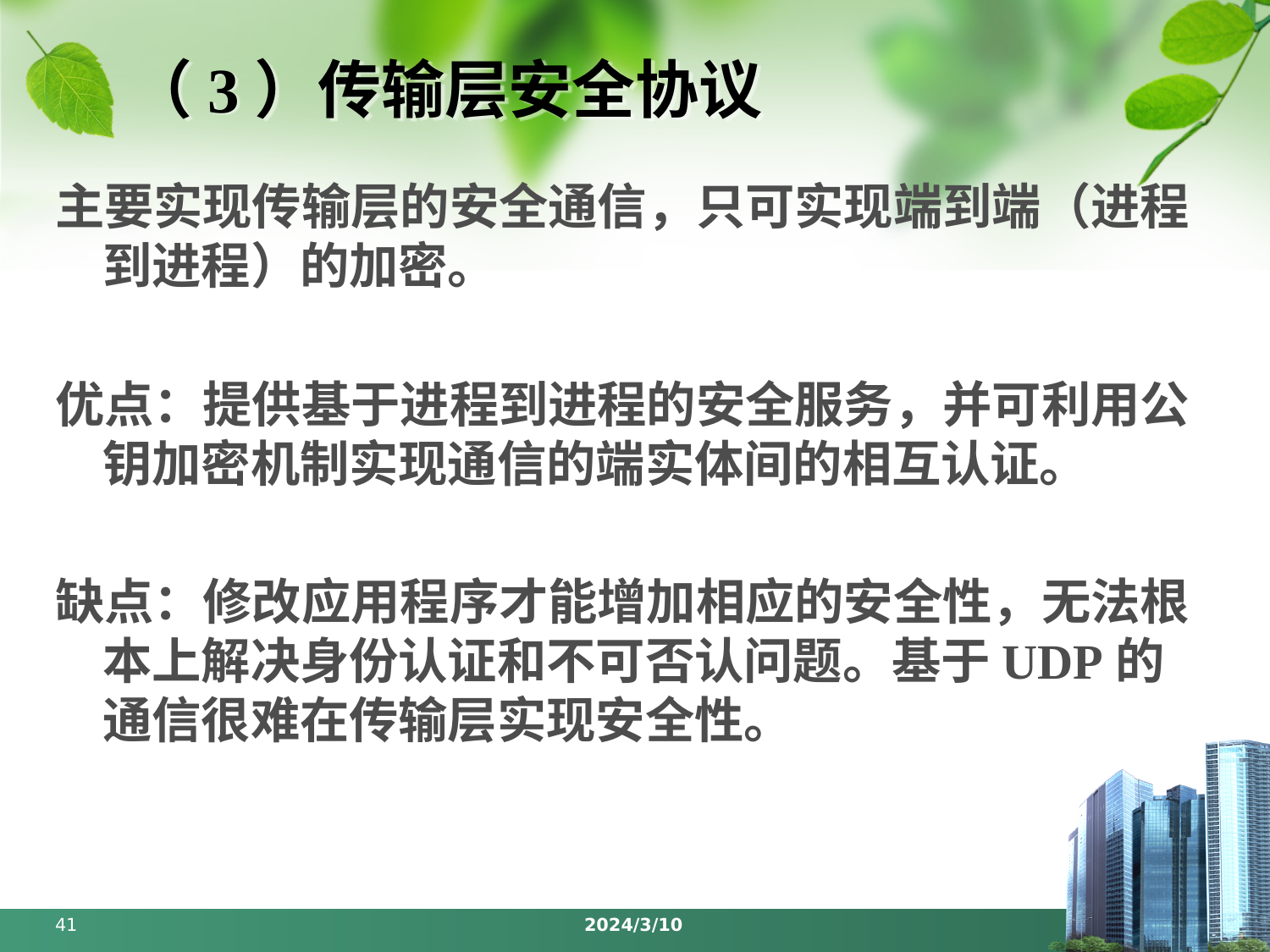

# （3）传输层安全协议
主要实现传输层的安全通信，只可实现端到端（进程到进程）的加密。

优点：提供基于进程到进程的安全服务，并可利用公钥加密机制实现通信的端实体间的相互认证。

缺点：修改应用程序才能增加相应的安全性，无法根本上解决身份认证和不可否认问题。基于UDP的通信很难在传输层实现安全性。
41
2024/3/10